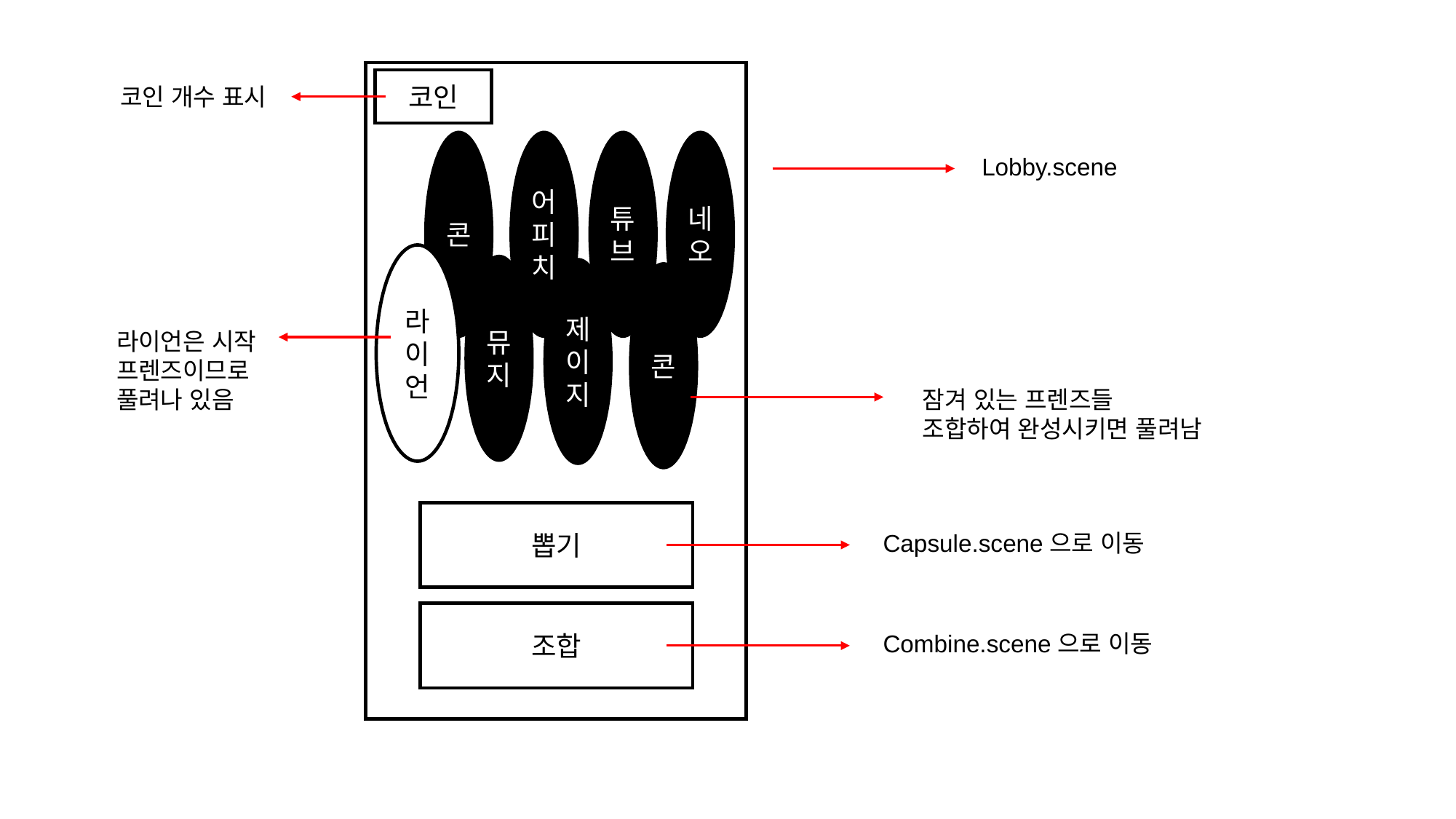

코인
코인 개수 표시
콘
어피치
튜브
네오
Lobby.scene
라이언
뮤지
제이지
콘
라이언은 시작
프렌즈이므로
풀려나 있음
잠겨 있는 프렌즈들
조합하여 완성시키면 풀려남
뽑기
Capsule.scene으로 이동
조합
Combine.scene으로 이동